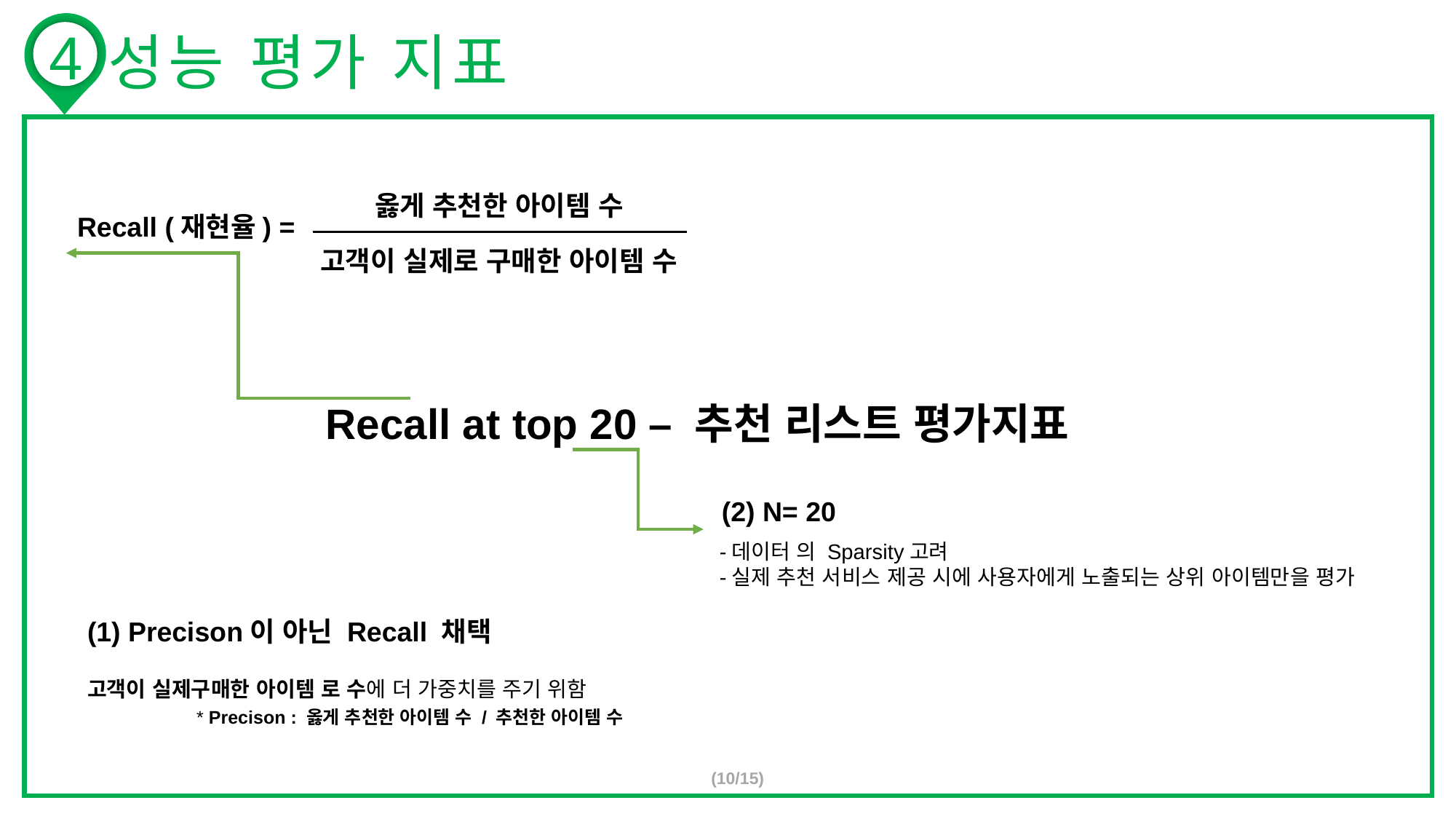

4
성능 평가 지표

옳게 추천한 아이템 수
Recall (재현율) =
고객이 실제로 구매한 아이템 수
Recall at top 20 – 추천 리스트 평가지표
(2) N= 20
-데이터 의 Sparsity고려
-실제 추천 서비스 제공 시에 사용자에게 노출되는 상위 아이템만을 평가
(1) Precison이 아닌 Recall 채택

고객이 실제구매한 아이템 로 수에 더 가중치를 주기 위함
	* Precison : 옳게 추천한 아이템 수 / 추천한 아이템 수

(10/15)